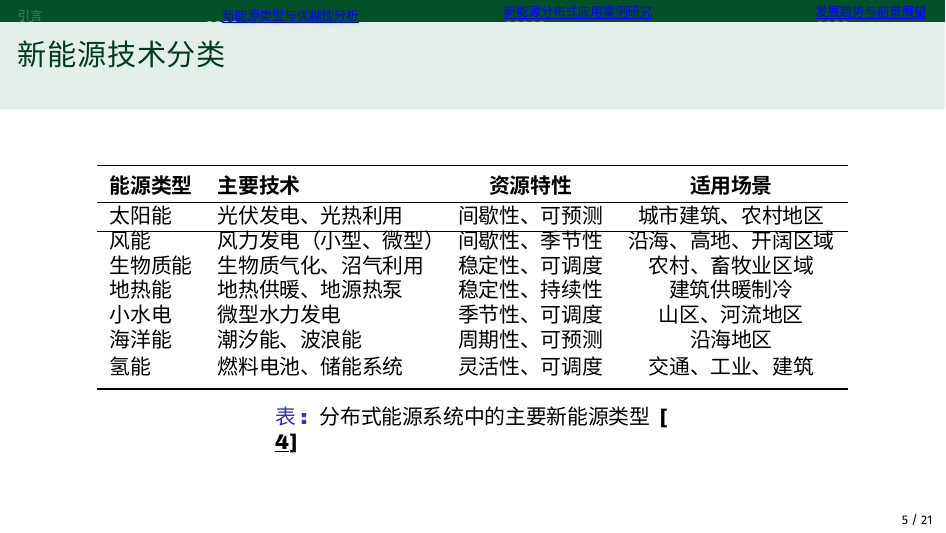

引言	新能源类型与优越性分析

新能源技术分类
新能源分布式应用案例研究
发展趋势与前景展望

| 能源类型 | 主要技术 | 资源特性 | 适用场景 |
| --- | --- | --- | --- |
| 太阳能 | 光伏发电、光热利用 | 间歇性、可预测 | 城市建筑、农村地区 |
| 风能 | 风力发电（小型、微型） | 间歇性、季节性 | 沿海、高地、开阔区域 |
| 生物质能 | 生物质气化、沼气利用 | 稳定性、可调度 | 农村、畜牧业区域 |
| 地热能 | 地热供暖、地源热泵 | 稳定性、持续性 | 建筑供暖制冷 |
| 小水电 | 微型水力发电 | 季节性、可调度 | 山区、河流地区 |
| 海洋能 | 潮汐能、波浪能 | 周期性、可预测 | 沿海地区 |
| 氢能 | 燃料电池、储能系统 | 灵活性、可调度 | 交通、工业、建筑 |
表: 分布式能源系统中的主要新能源类型 [4]
5 / 21